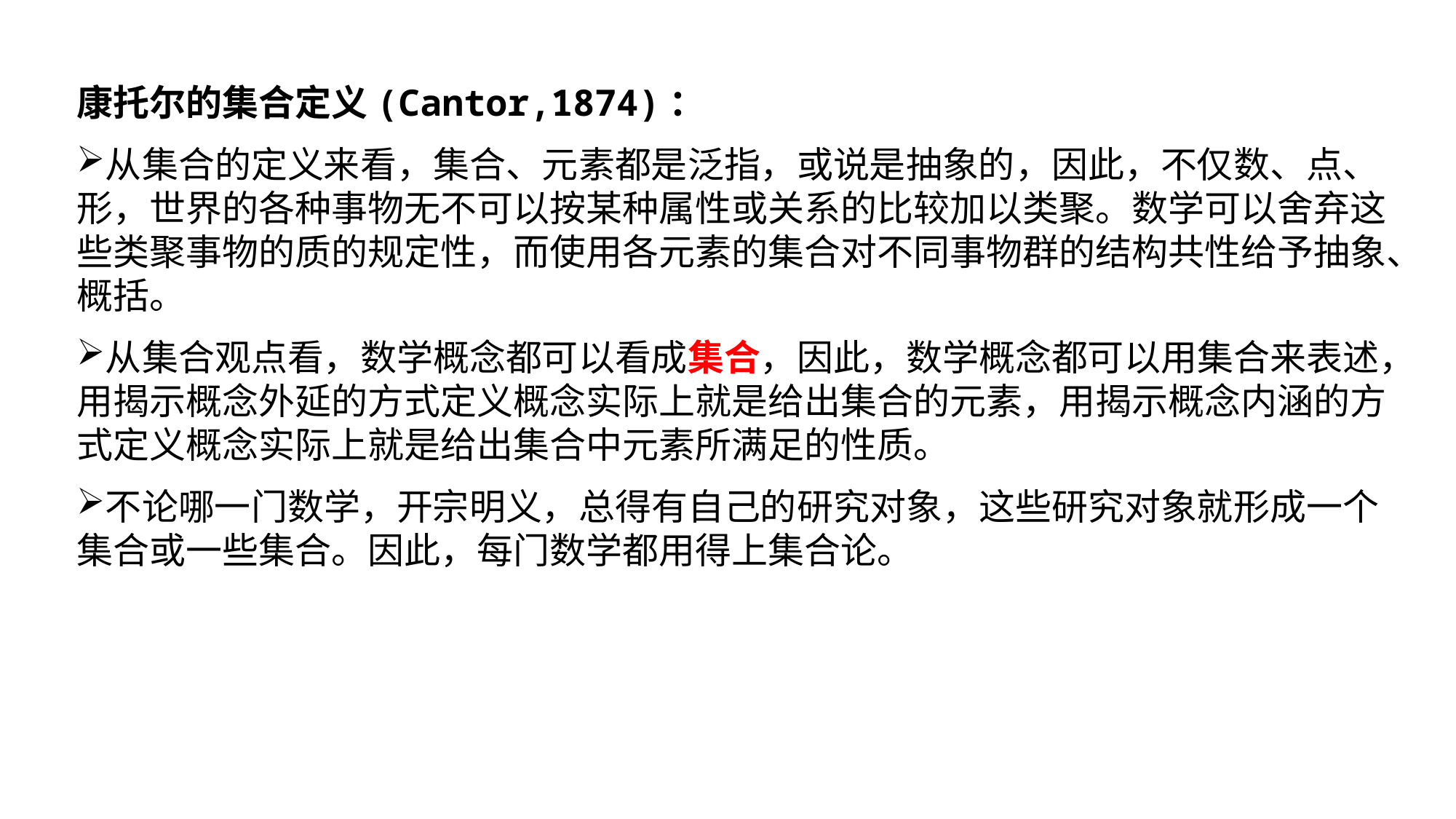

康托尔的集合定义(Cantor,1874)：
从集合的定义来看，集合、元素都是泛指，或说是抽象的，因此，不仅数、点、形，世界的各种事物无不可以按某种属性或关系的比较加以类聚。数学可以舍弃这些类聚事物的质的规定性，而使用各元素的集合对不同事物群的结构共性给予抽象、概括。
从集合观点看，数学概念都可以看成集合，因此，数学概念都可以用集合来表述，用揭示概念外延的方式定义概念实际上就是给出集合的元素，用揭示概念内涵的方式定义概念实际上就是给出集合中元素所满足的性质。
不论哪一门数学，开宗明义，总得有自己的研究对象，这些研究对象就形成一个集合或一些集合。因此，每门数学都用得上集合论。